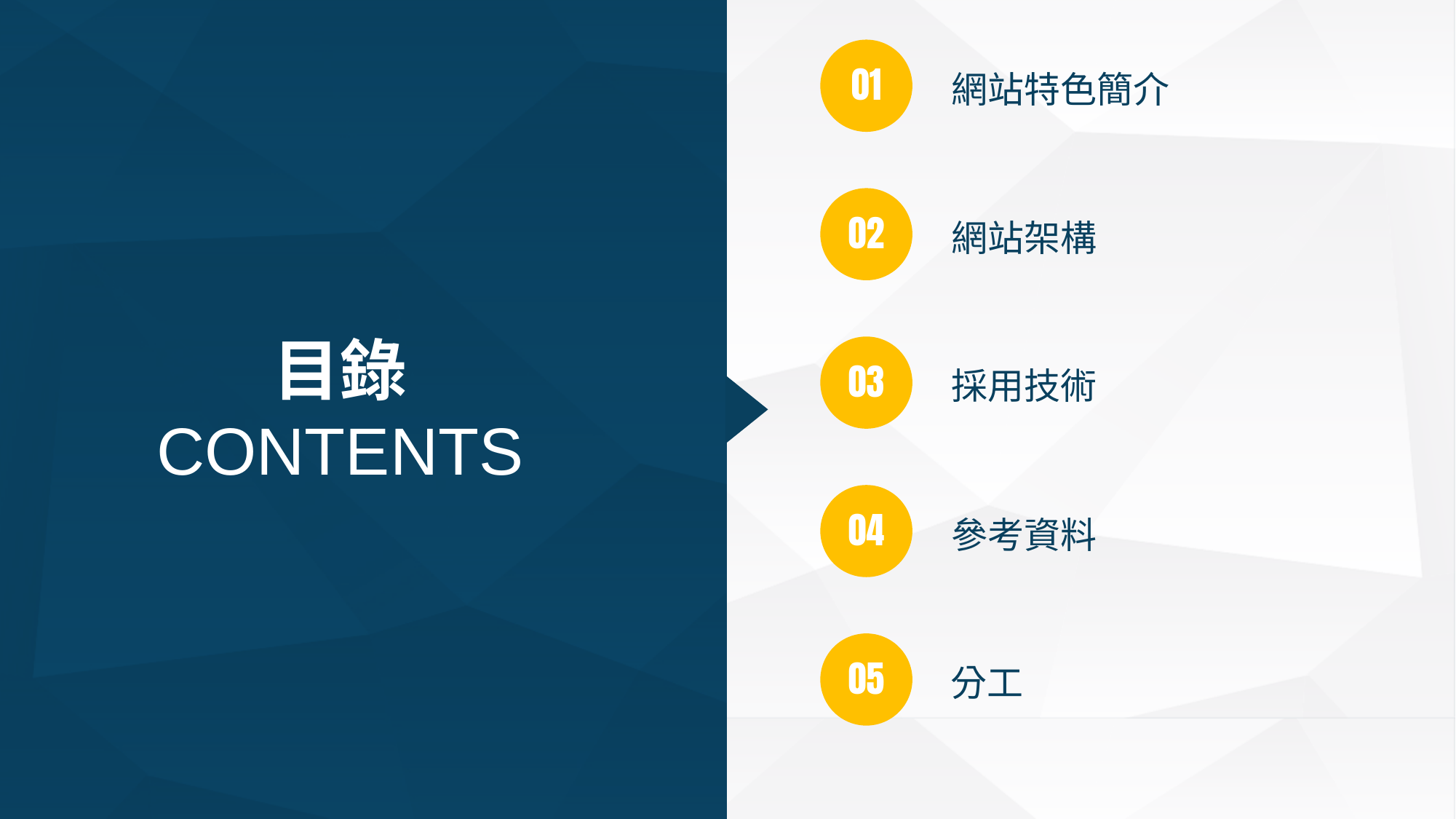

01
網站特色簡介
02
網站架構
目錄
CONTENTS
03
採用技術

04
參考資料
05
分工